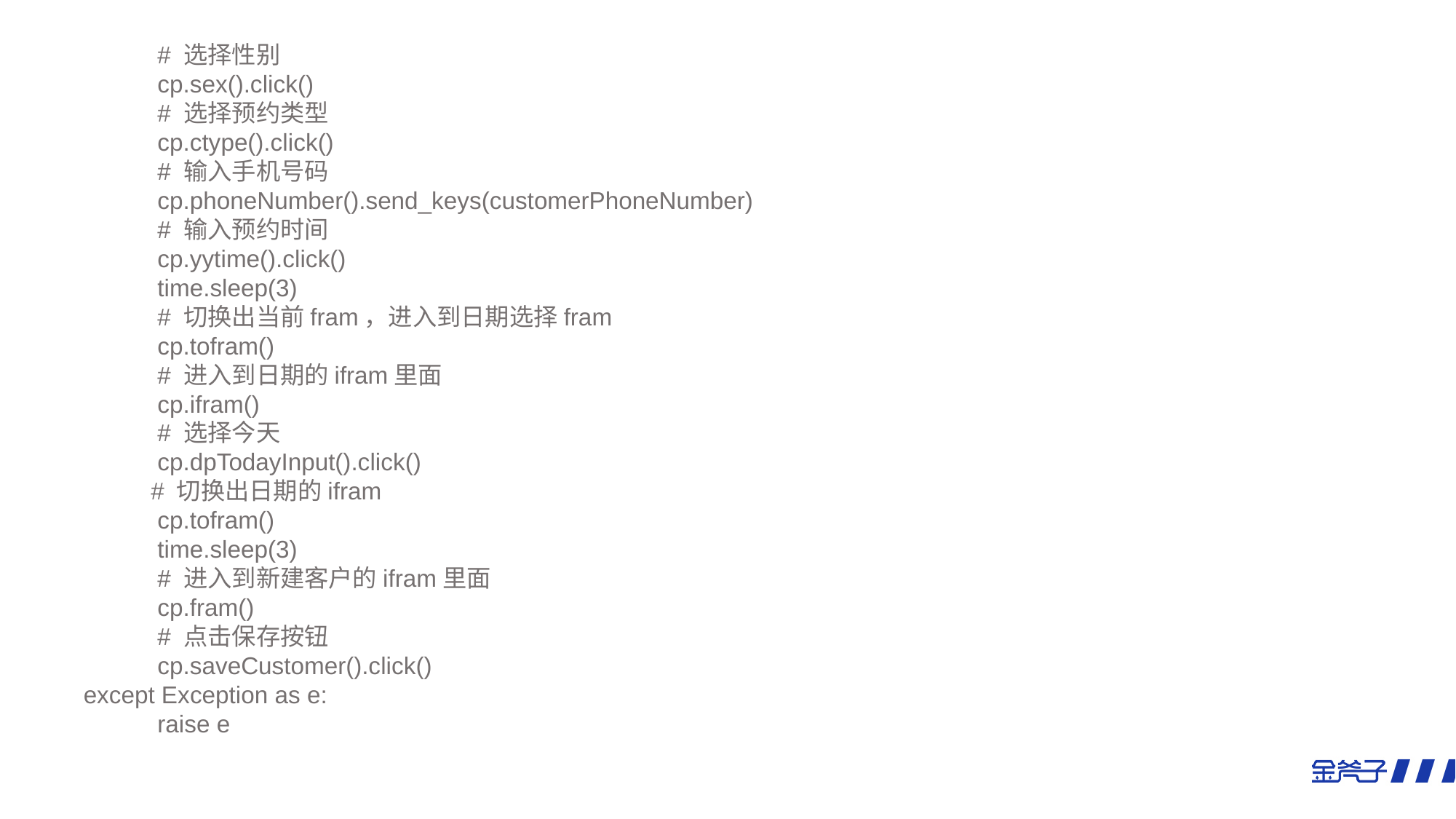

# 选择性别
            cp.sex().click()
            # 选择预约类型
            cp.ctype().click()
            # 输入手机号码
            cp.phoneNumber().send_keys(customerPhoneNumber)
            # 输入预约时间
            cp.yytime().click()
            time.sleep(3)
            # 切换出当前fram，进入到日期选择fram
            cp.tofram()
            # 进入到日期的ifram里面
            cp.ifram()
            # 选择今天
            cp.dpTodayInput().click()
           # 切换出日期的ifram
            cp.tofram()
            time.sleep(3)
            # 进入到新建客户的ifram里面
            cp.fram()
            # 点击保存按钮
            cp.saveCustomer().click()
 except Exception as e:
            raise e